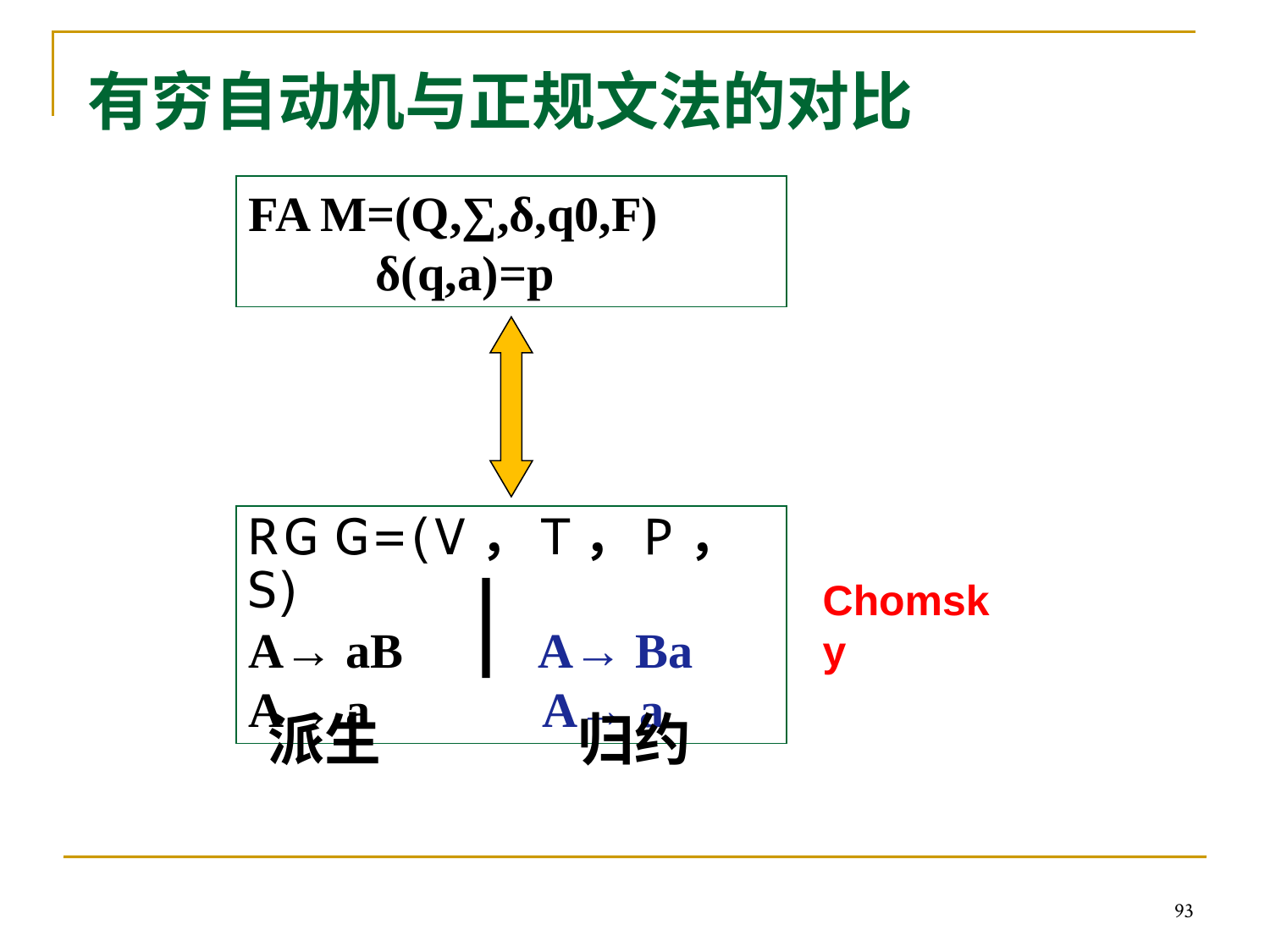

有穷自动机与正规文法的对比
FA M=(Q,∑,δ,q0,F)
    	δ(q,a)=p

RG G=(V，T，P，S)
A→ aB           A→ Ba
A→ a              A→ a

Chomsky
派生
归约
93